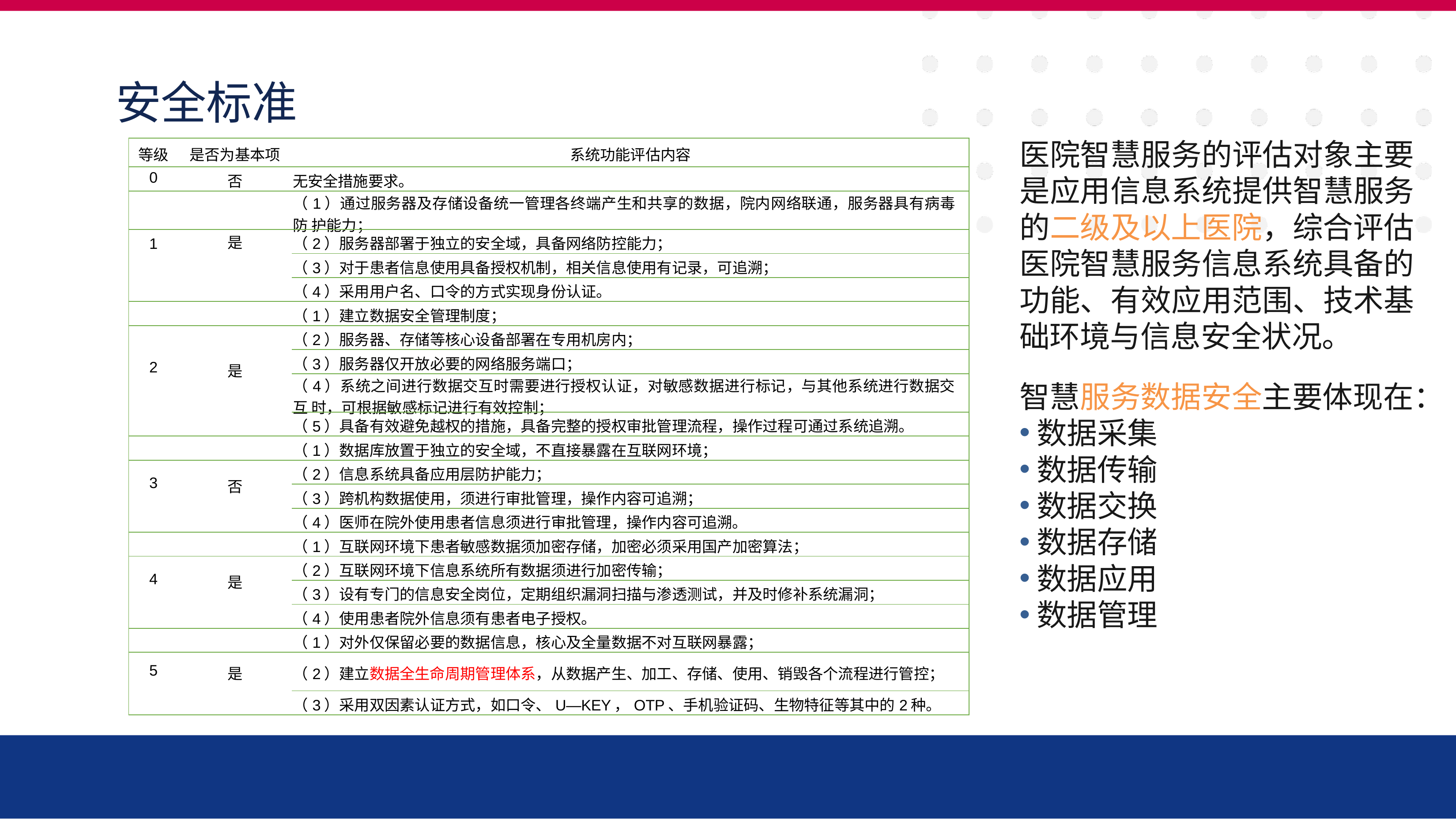

# 安全标准
医院智慧服务的评估对象主要 是应用信息系统提供智慧服务 的二级及以上医院，综合评估 医院智慧服务信息系统具备的 功能、有效应用范围、技术基 础环境与信息安全状况。

智慧服务数据安全主要体现在：
数据采集
数据传输
数据交换
数据存储
数据应用
数据管理
| 等级 | 是否为基本项 | 系统功能评估内容 |
| --- | --- | --- |
| 0 | 否 | 无安全措施要求。 |
|  |  | （1）通过服务器及存储设备统一管理各终端产生和共享的数据，院内网络联通，服务器具有病毒防 护能力； |
| 1 | 是 | （2）服务器部署于独立的安全域，具备网络防控能力； |
|  |  | （3）对于患者信息使用具备授权机制，相关信息使用有记录，可追溯； |
|  |  | （4）采用用户名、口令的方式实现身份认证。 |
|  |  | （1）建立数据安全管理制度； |
|  |  | （2）服务器、存储等核心设备部署在专用机房内； |
| 2 | 是 | （3）服务器仅开放必要的网络服务端口； |
|  |  | （4）系统之间进行数据交互时需要进行授权认证，对敏感数据进行标记，与其他系统进行数据交互 时，可根据敏感标记进行有效控制； |
|  |  | （5）具备有效避免越权的措施，具备完整的授权审批管理流程，操作过程可通过系统追溯。 |
|  |  | （1）数据库放置于独立的安全域，不直接暴露在互联网环境； |
| 3 | 否 | （2）信息系统具备应用层防护能力； |
|  |  | （3）跨机构数据使用，须进行审批管理，操作内容可追溯； |
|  |  | （4）医师在院外使用患者信息须进行审批管理，操作内容可追溯。 |
|  |  | （1）互联网环境下患者敏感数据须加密存储，加密必须采用国产加密算法； |
| 4 | 是 | （2）互联网环境下信息系统所有数据须进行加密传输； |
|  |  | （3）设有专门的信息安全岗位，定期组织漏洞扫描与渗透测试，并及时修补系统漏洞； |
|  |  | （4）使用患者院外信息须有患者电子授权。 |
|  |  | （1）对外仅保留必要的数据信息，核心及全量数据不对互联网暴露； |
| 5 | 是 | （2）建立数据全生命周期管理体系，从数据产生、加工、存储、使用、销毁各个流程进行管控； |
|  |  | （3）采用双因素认证方式，如口令、U—KEY，OTP、手机验证码、生物特征等其中的2种。 |